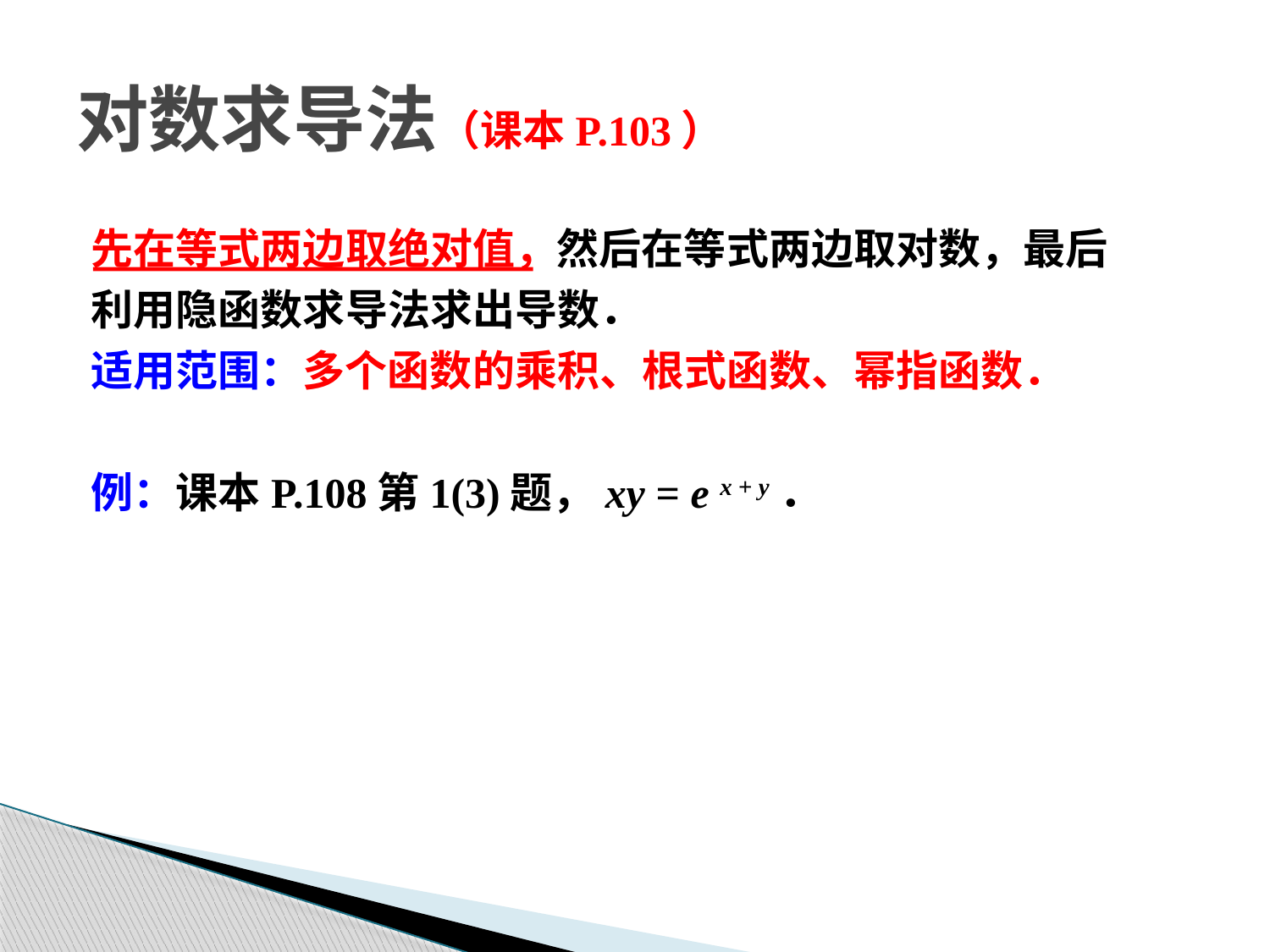

# 对数求导法（课本P.103）
先在等式两边取绝对值，然后在等式两边取对数，最后
利用隐函数求导法求出导数．
适用范围：多个函数的乘积、根式函数、幂指函数．

例：课本P.108第1(3)题，xy = e x + y．